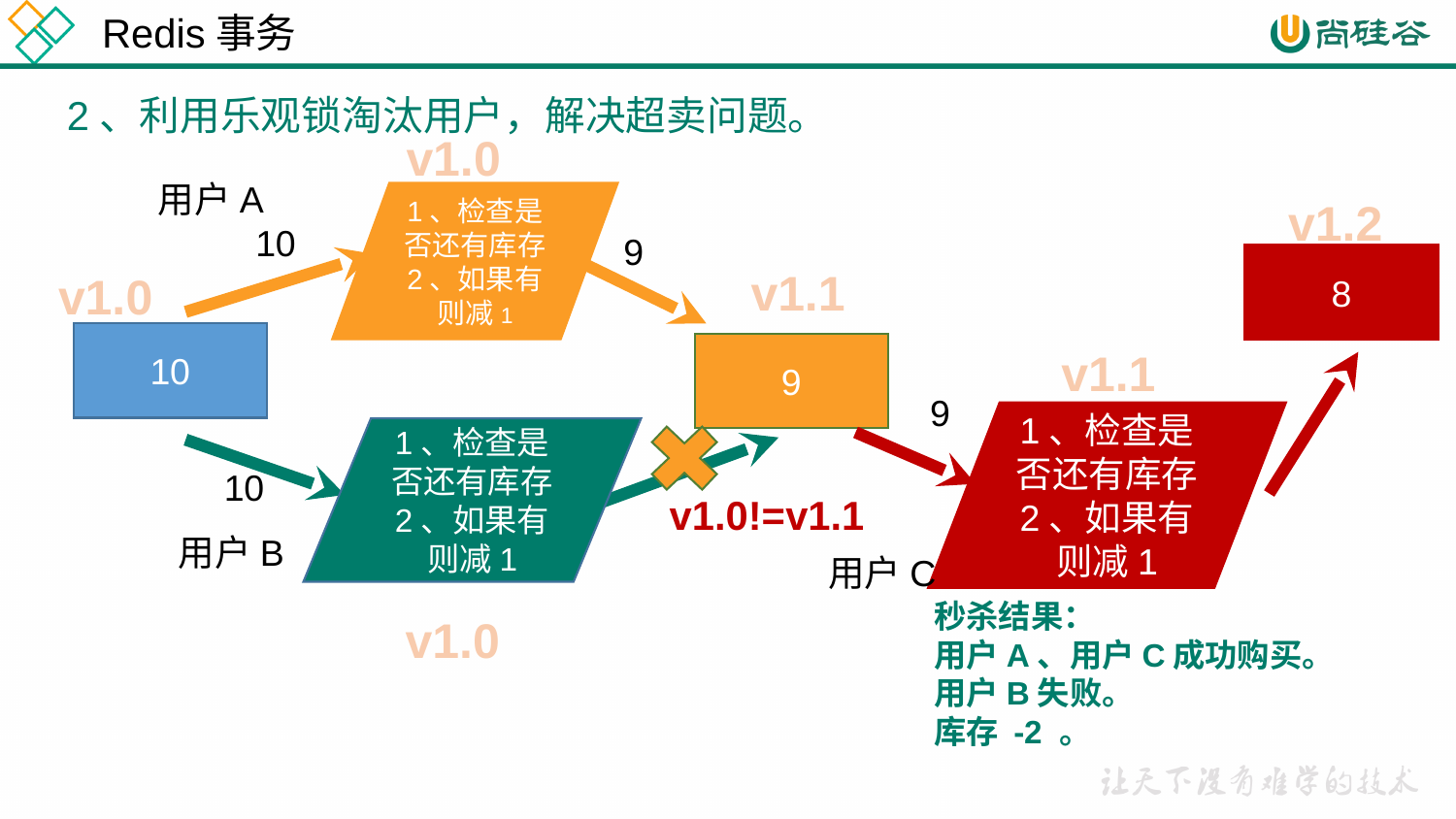

Redis事务
2、利用乐观锁淘汰用户，解决超卖问题。
v1.0
用户A
1、检查是否还有库存
2、如果有则减1
v1.2
10
9
8
v1.1
v1.0
10
9
v1.1
9
1、检查是否还有库存
2、如果有则减1

1、检查是否还有库存
2、如果有则减1
10
v1.0!=v1.1
用户B
用户C
秒杀结果：
用户A、用户C成功购买。
用户B失败。
库存 -2 。
v1.0